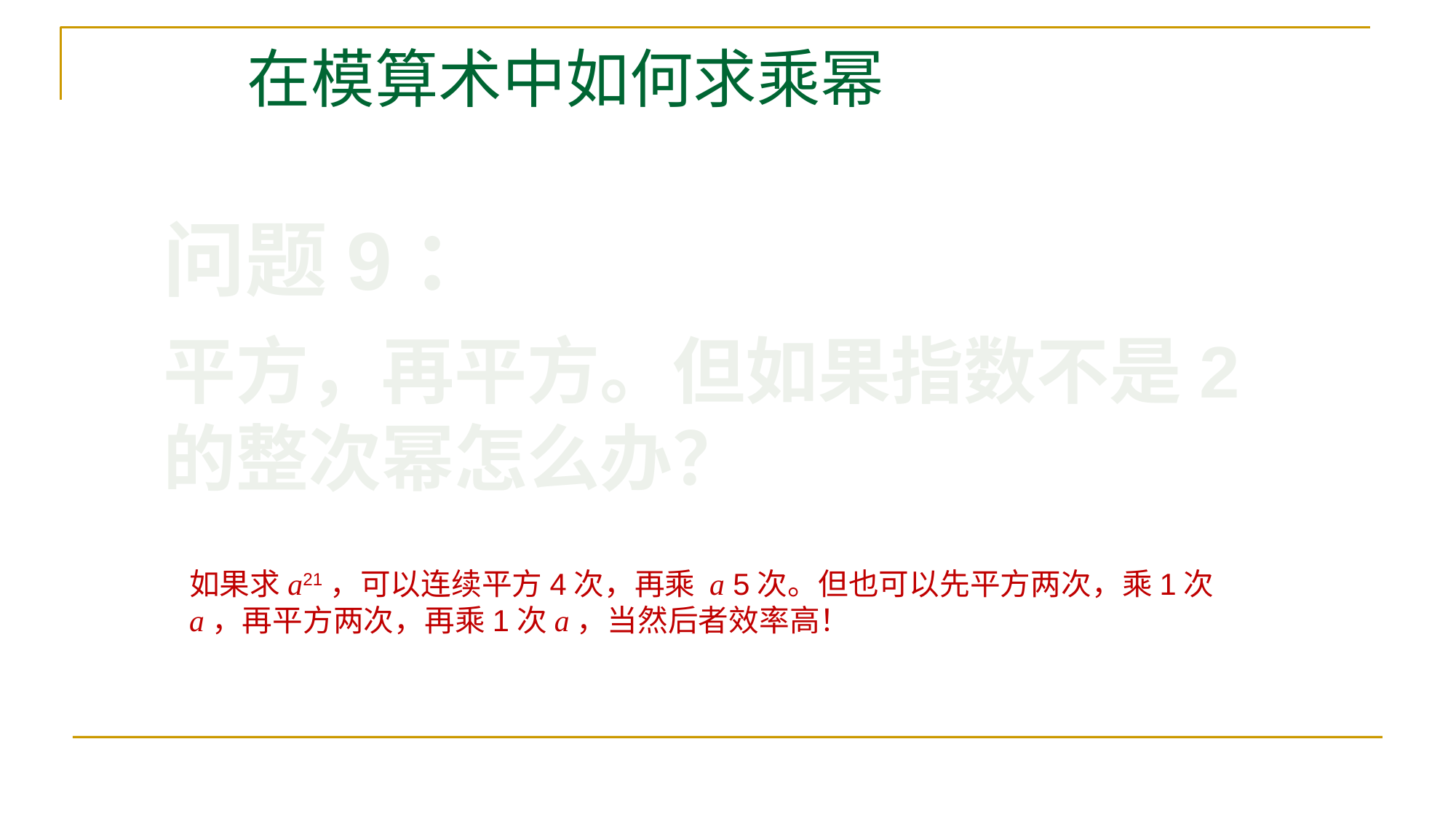

# 在模算术中如何求乘幂
问题9：
平方，再平方。但如果指数不是2的整次幂怎么办？
如果求a21，可以连续平方4次，再乘 a 5次。但也可以先平方两次，乘1次a，再平方两次，再乘1次a，当然后者效率高！